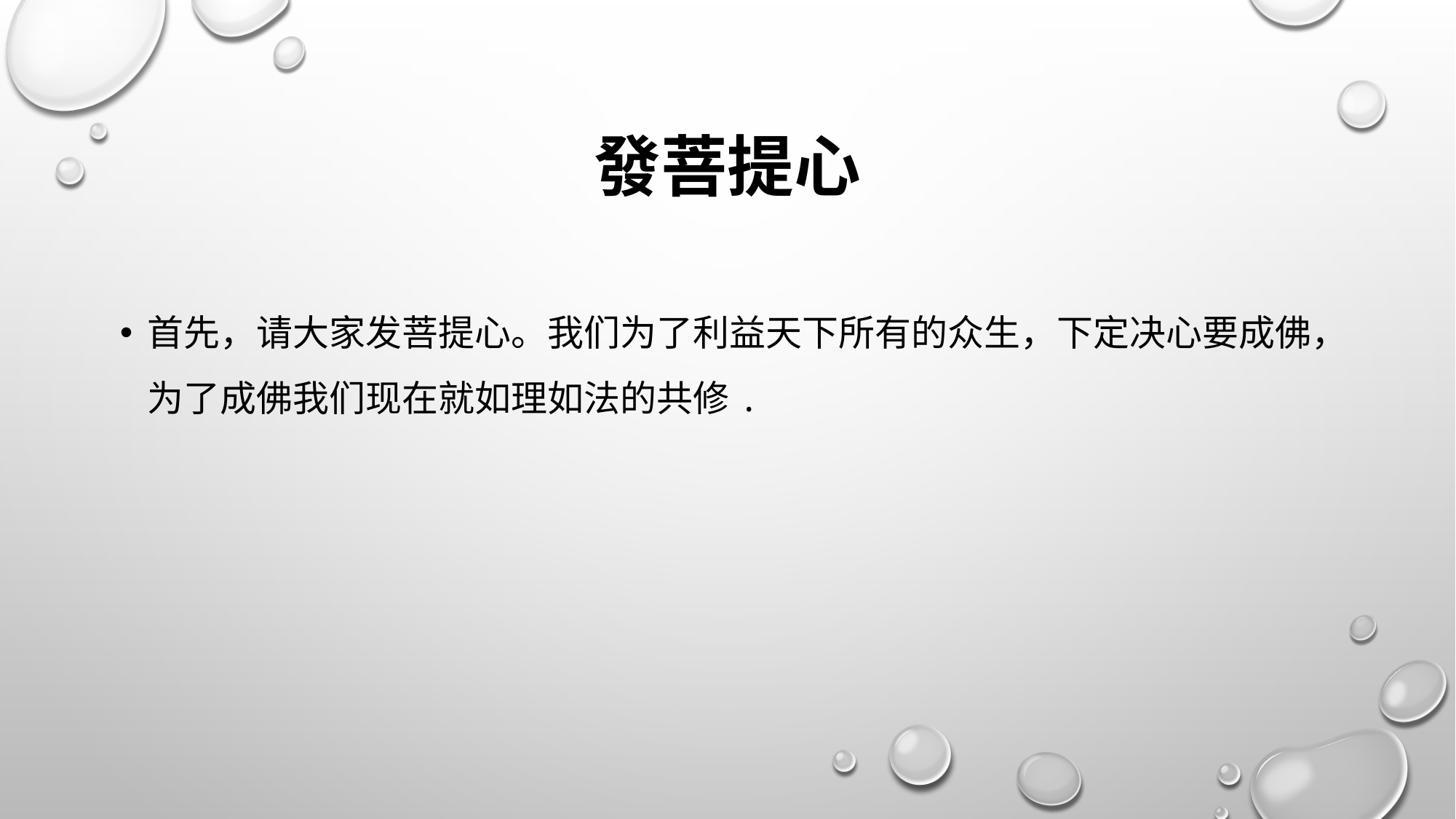

# 發菩提心
首先，请大家发菩提心。我们为了利益天下所有的众生，下定决心要成佛，为了成佛我们现在就如理如法的共修.